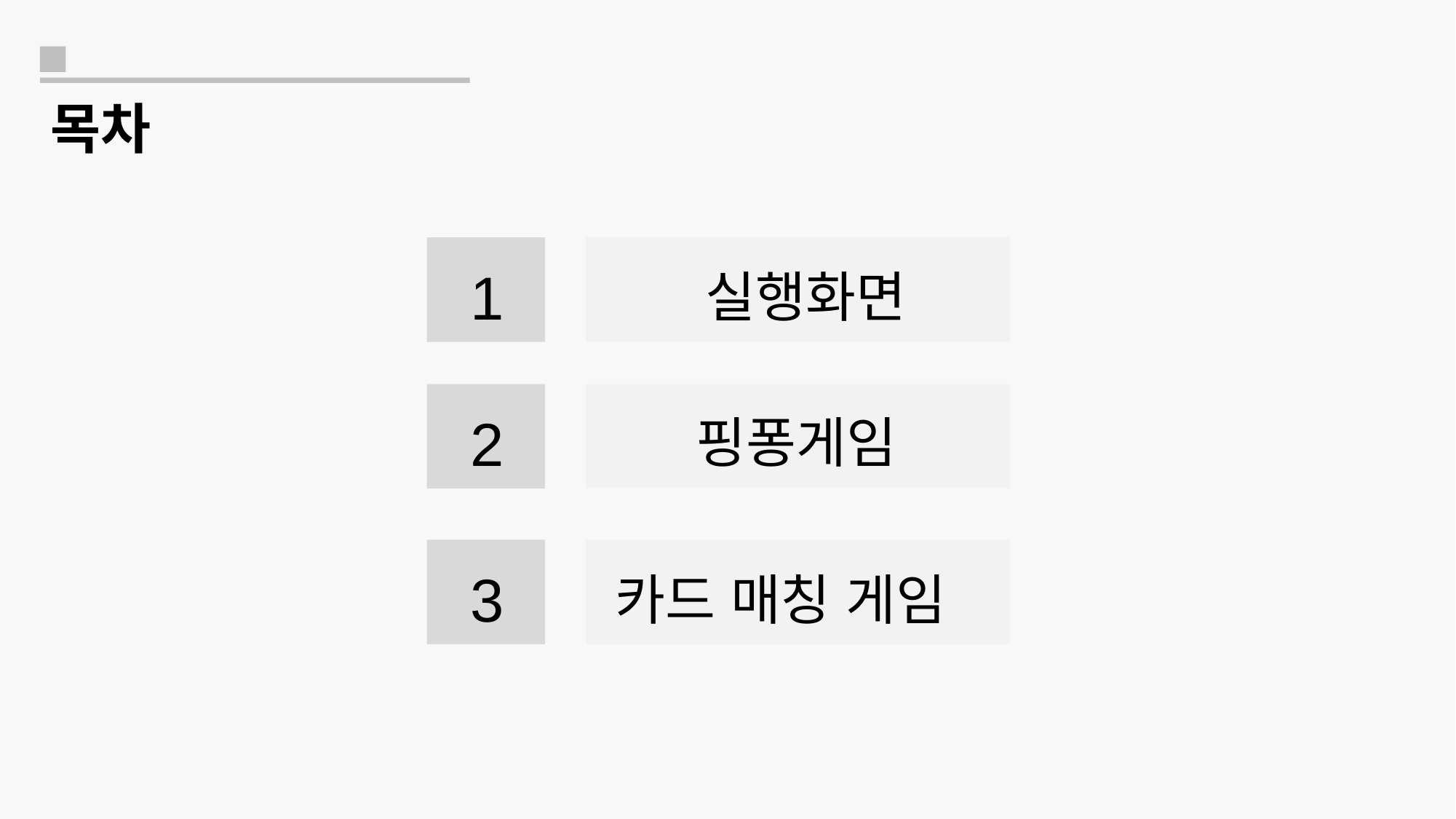

목차

1

실행화면

2

핑퐁게임

3
카드 매칭 게임